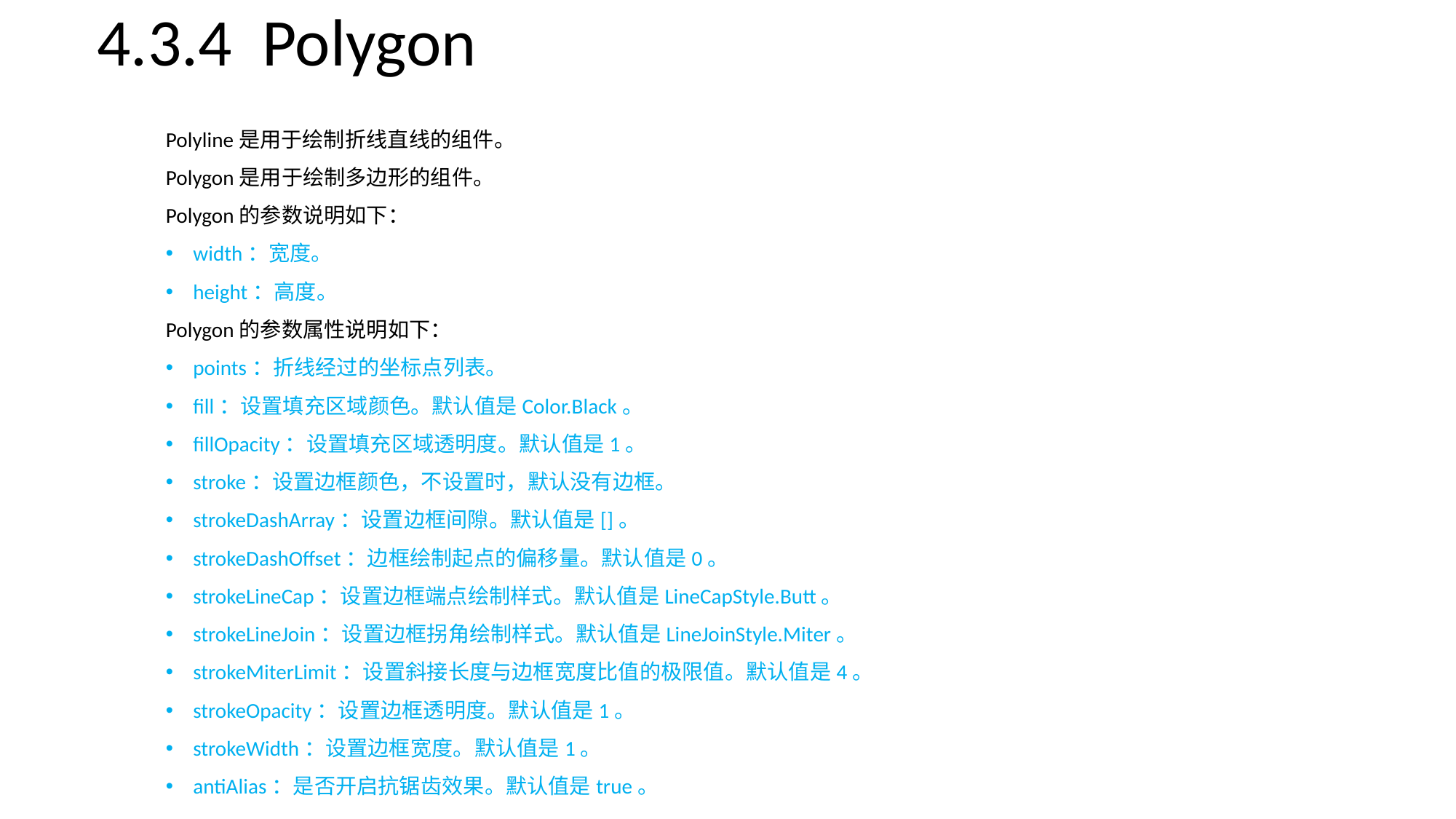

# 4.3.4  Polygon
Polyline是用于绘制折线直线的组件。
Polygon是用于绘制多边形的组件。
Polygon的参数说明如下：
width：宽度。
height：高度。
Polygon的参数属性说明如下：
points：折线经过的坐标点列表。
fill：设置填充区域颜色。默认值是Color.Black。
fillOpacity：设置填充区域透明度。默认值是1。
stroke：设置边框颜色，不设置时，默认没有边框。
strokeDashArray：设置边框间隙。默认值是[]。
strokeDashOffset：边框绘制起点的偏移量。默认值是0。
strokeLineCap：设置边框端点绘制样式。默认值是LineCapStyle.Butt。
strokeLineJoin：设置边框拐角绘制样式。默认值是LineJoinStyle.Miter。
strokeMiterLimit：设置斜接长度与边框宽度比值的极限值。默认值是4。
strokeOpacity：设置边框透明度。默认值是1。
strokeWidth：设置边框宽度。默认值是1。
antiAlias：是否开启抗锯齿效果。默认值是true。